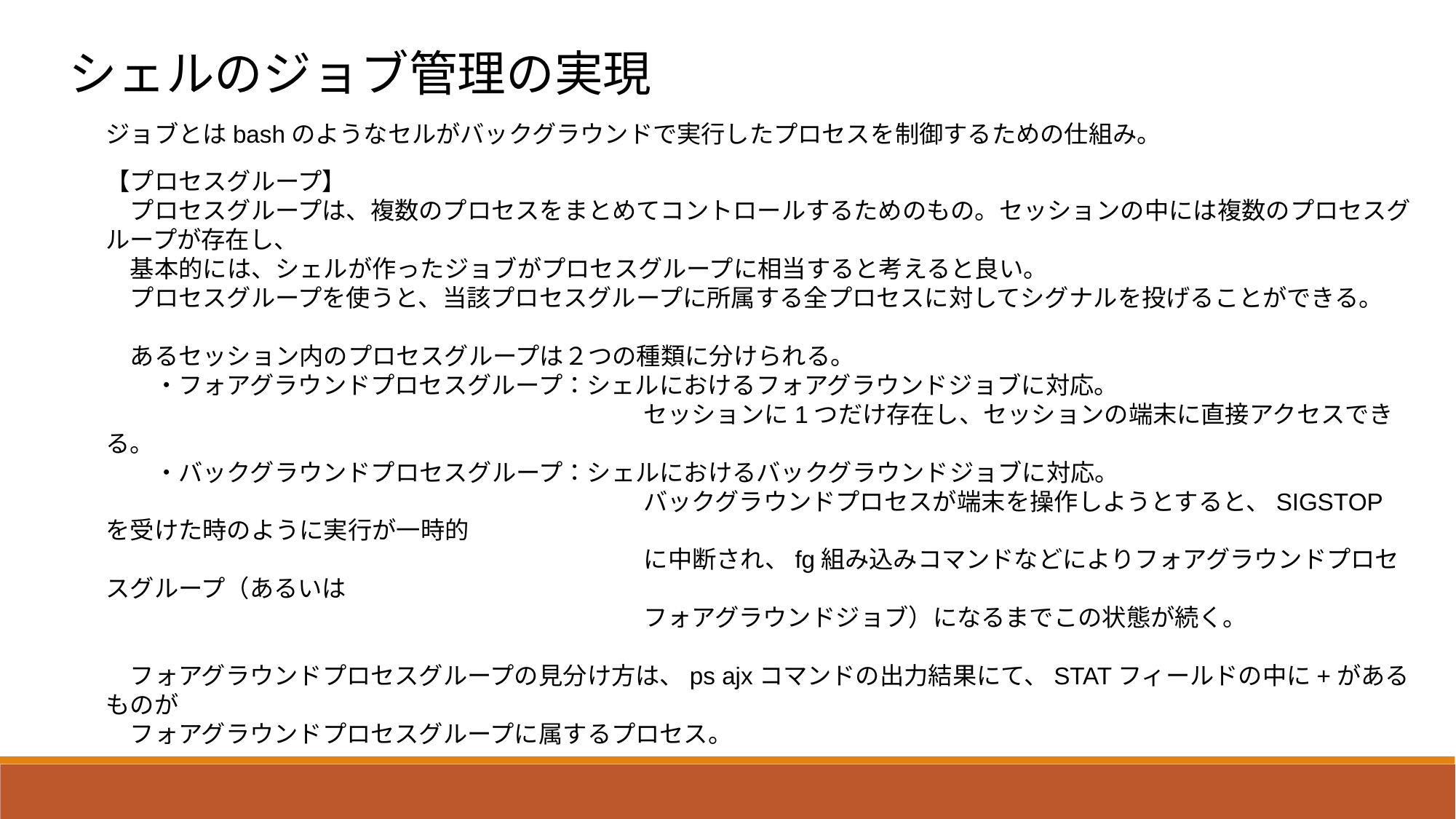

シェルのジョブ管理の実現
ジョブとはbashのようなセルがバックグラウンドで実行したプロセスを制御するための仕組み。
【プロセスグループ】
　プロセスグループは、複数のプロセスをまとめてコントロールするためのもの。セッションの中には複数のプロセスグループが存在し、
　基本的には、シェルが作ったジョブがプロセスグループに相当すると考えると良い。
　プロセスグループを使うと、当該プロセスグループに所属する全プロセスに対してシグナルを投げることができる。

　あるセッション内のプロセスグループは２つの種類に分けられる。
　　・フォアグラウンドプロセスグループ：シェルにおけるフォアグラウンドジョブに対応。
　　　　　　　　　　　　　　　　　　　　　　 セッションに1つだけ存在し、セッションの端末に直接アクセスできる。
　　・バックグラウンドプロセスグループ：シェルにおけるバックグラウンドジョブに対応。
　　　　　　　　　　　　　　　　　　　　　　 バックグラウンドプロセスが端末を操作しようとすると、SIGSTOPを受けた時のように実行が一時的
　　　　　　　　　　　　　　　　　　　　　　 に中断され、fg組み込みコマンドなどによりフォアグラウンドプロセスグループ（あるいは
　　　　　　　　　　　　　　　　　　　　　　 フォアグラウンドジョブ）になるまでこの状態が続く。

　フォアグラウンドプロセスグループの見分け方は、ps ajxコマンドの出力結果にて、STATフィールドの中に+があるものが
　フォアグラウンドプロセスグループに属するプロセス。